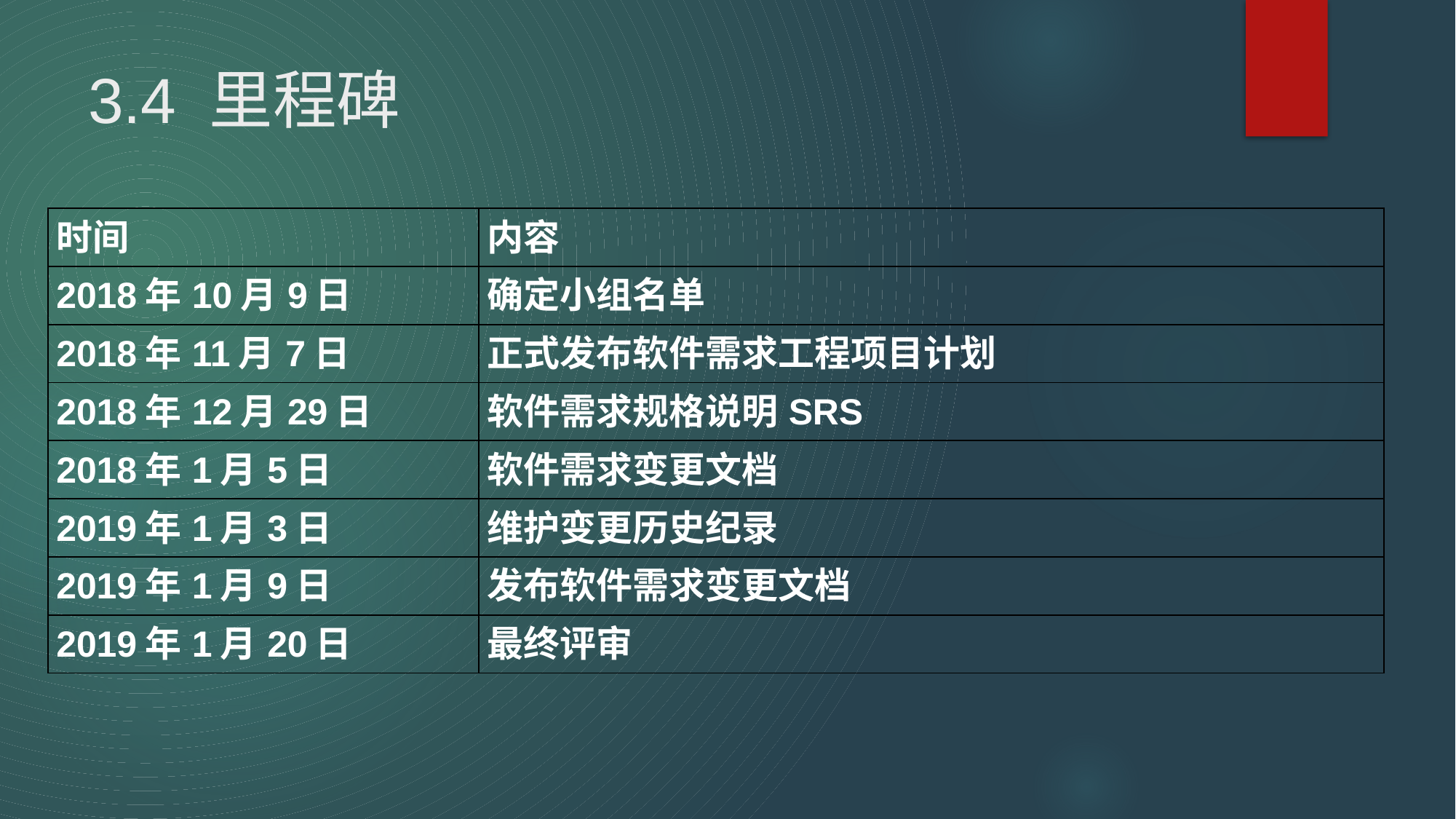

# 3.4 里程碑
| 时间 | 内容 |
| --- | --- |
| 2018年10月9日 | 确定小组名单 |
| 2018年11月7日 | 正式发布软件需求工程项目计划 |
| 2018年12月29日 | 软件需求规格说明SRS |
| 2018年1月5日 | 软件需求变更文档 |
| 2019年1月3日 | 维护变更历史纪录 |
| 2019年1月9日 | 发布软件需求变更文档 |
| 2019年1月20日 | 最终评审 |